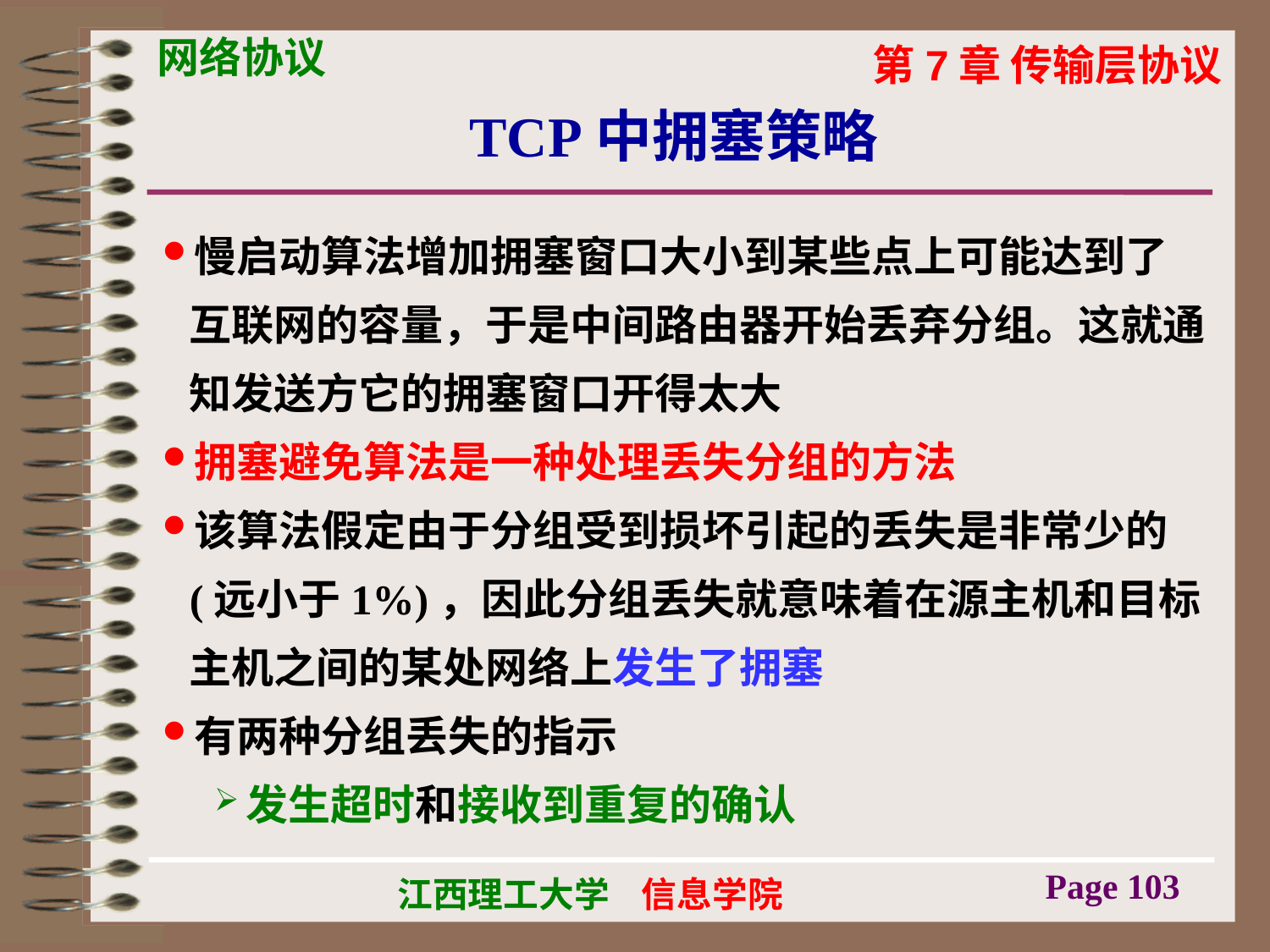

# TCP中拥塞策略
慢启动算法增加拥塞窗口大小到某些点上可能达到了互联网的容量，于是中间路由器开始丢弃分组。这就通知发送方它的拥塞窗口开得太大
拥塞避免算法是一种处理丢失分组的方法
该算法假定由于分组受到损坏引起的丢失是非常少的(远小于1%)，因此分组丢失就意味着在源主机和目标主机之间的某处网络上发生了拥塞
有两种分组丢失的指示
发生超时和接收到重复的确认
Page 103